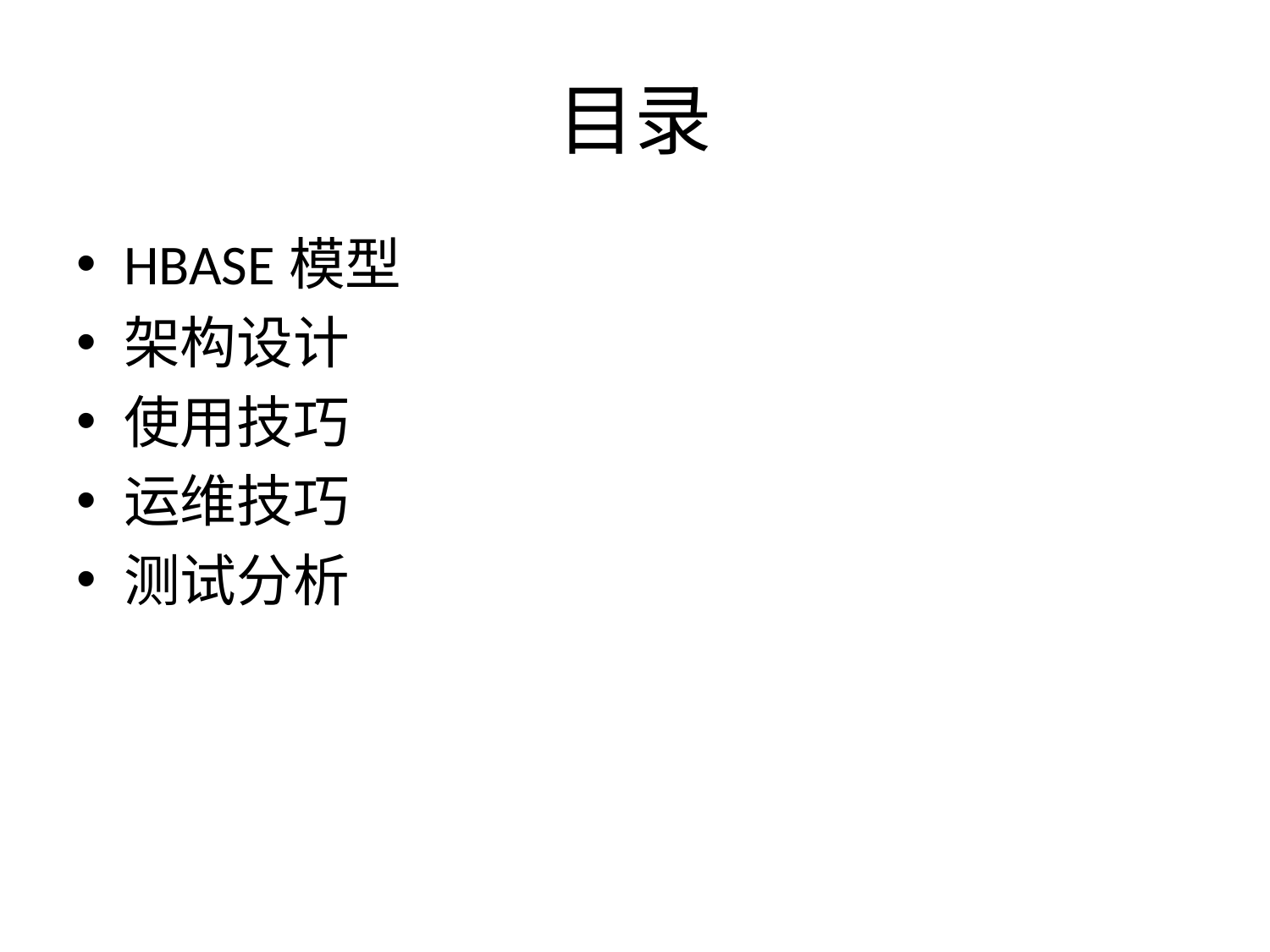

# 目录
HBASE模型
架构设计
使用技巧
运维技巧
测试分析